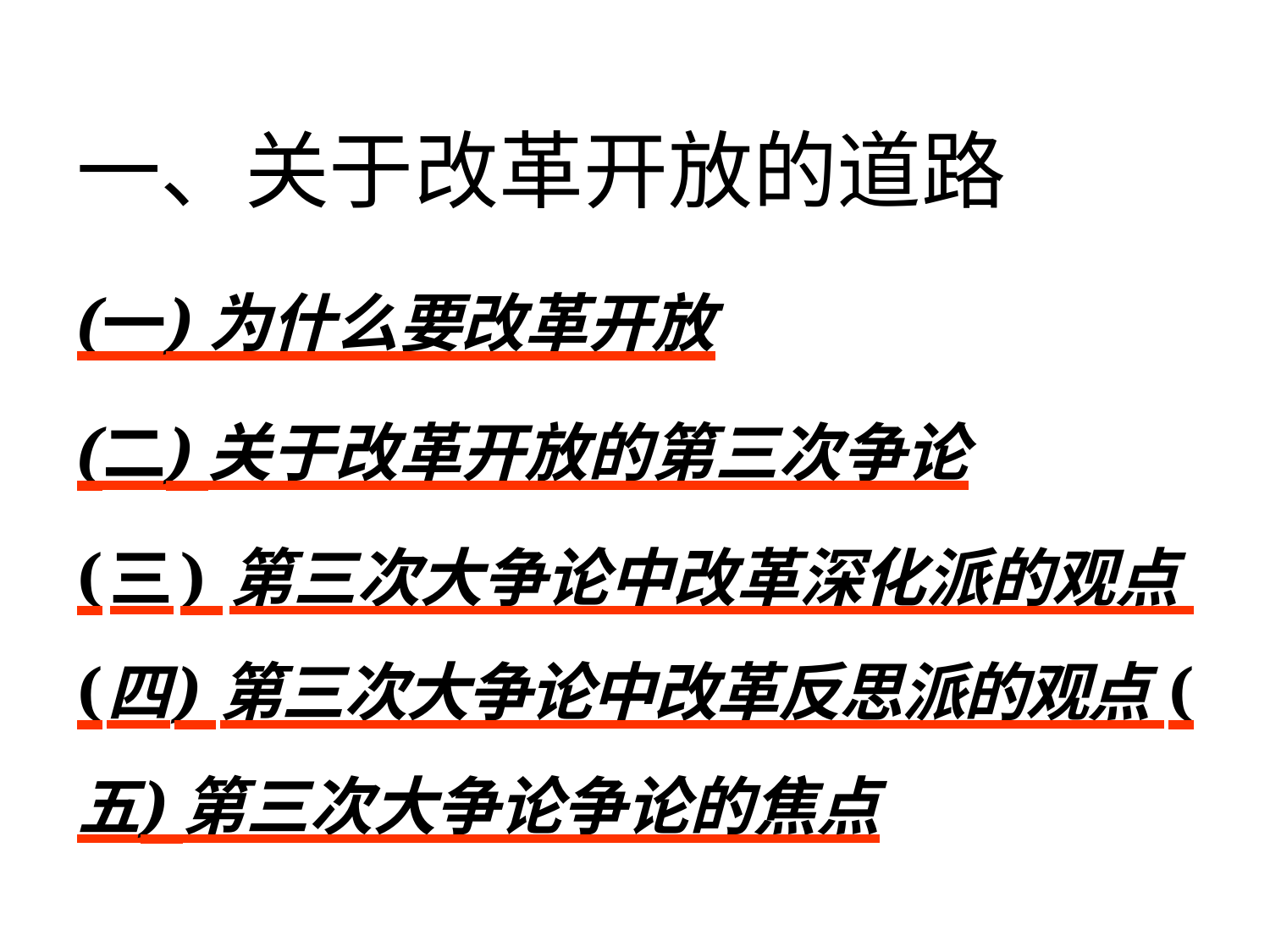

# 一、关于改革开放的道路
(一) 为什么要改革开放
(二) 关于改革开放的第三次争论
(三) 第三次大争论中改革深化派的观点 (四) 第三次大争论中改革反思派的观点 (五) 第三次大争论争论的焦点